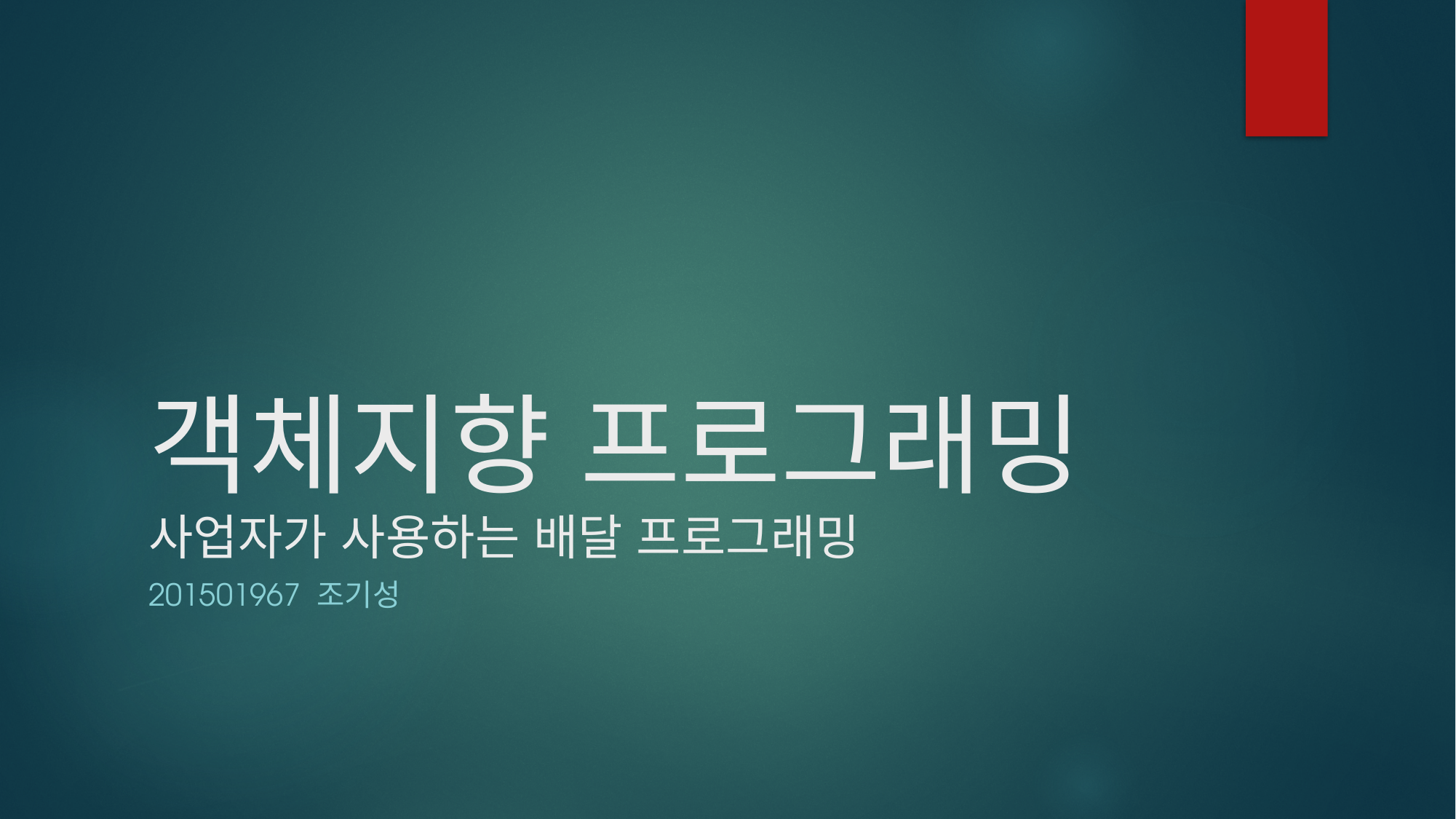

# 객체지향 프로그래밍 사업자가 사용하는 배달 프로그래밍
201501967 조기성